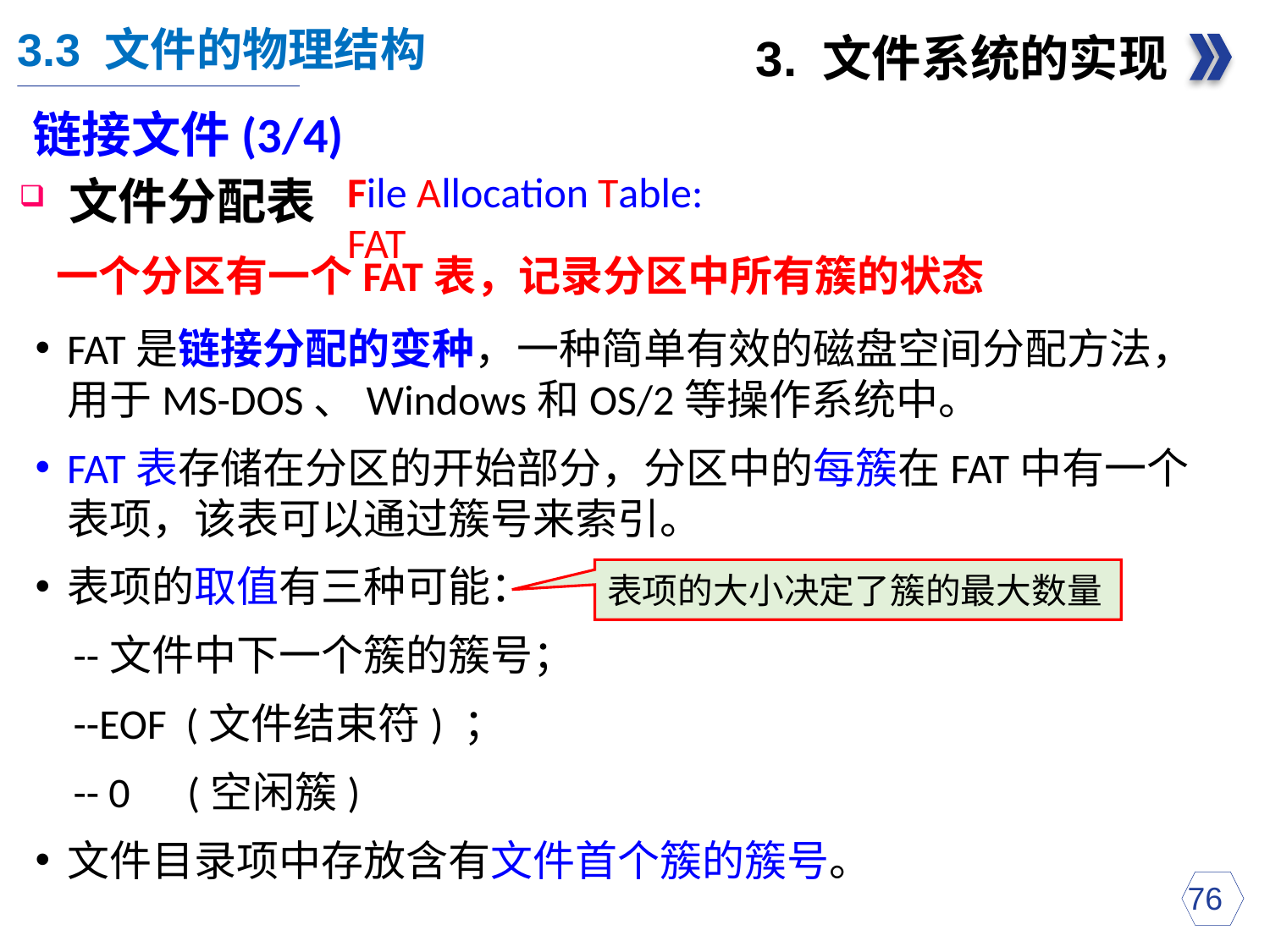

3.3 文件的物理结构
3. 文件系统的实现

链接文件(3/4)
File Allocation Table: FAT
 文件分配表
一个分区有一个FAT表，记录分区中所有簇的状态
FAT是链接分配的变种，一种简单有效的磁盘空间分配方法，用于MS-DOS、Windows和OS/2等操作系统中。
FAT表存储在分区的开始部分，分区中的每簇在FAT中有一个表项，该表可以通过簇号来索引。
表项的取值有三种可能：
    --文件中下一个簇的簇号；
    --EOF  (文件结束符) ；
    -- 0      (空闲簇)
文件目录项中存放含有文件首个簇的簇号。

表项的大小决定了簇的最大数量

 76